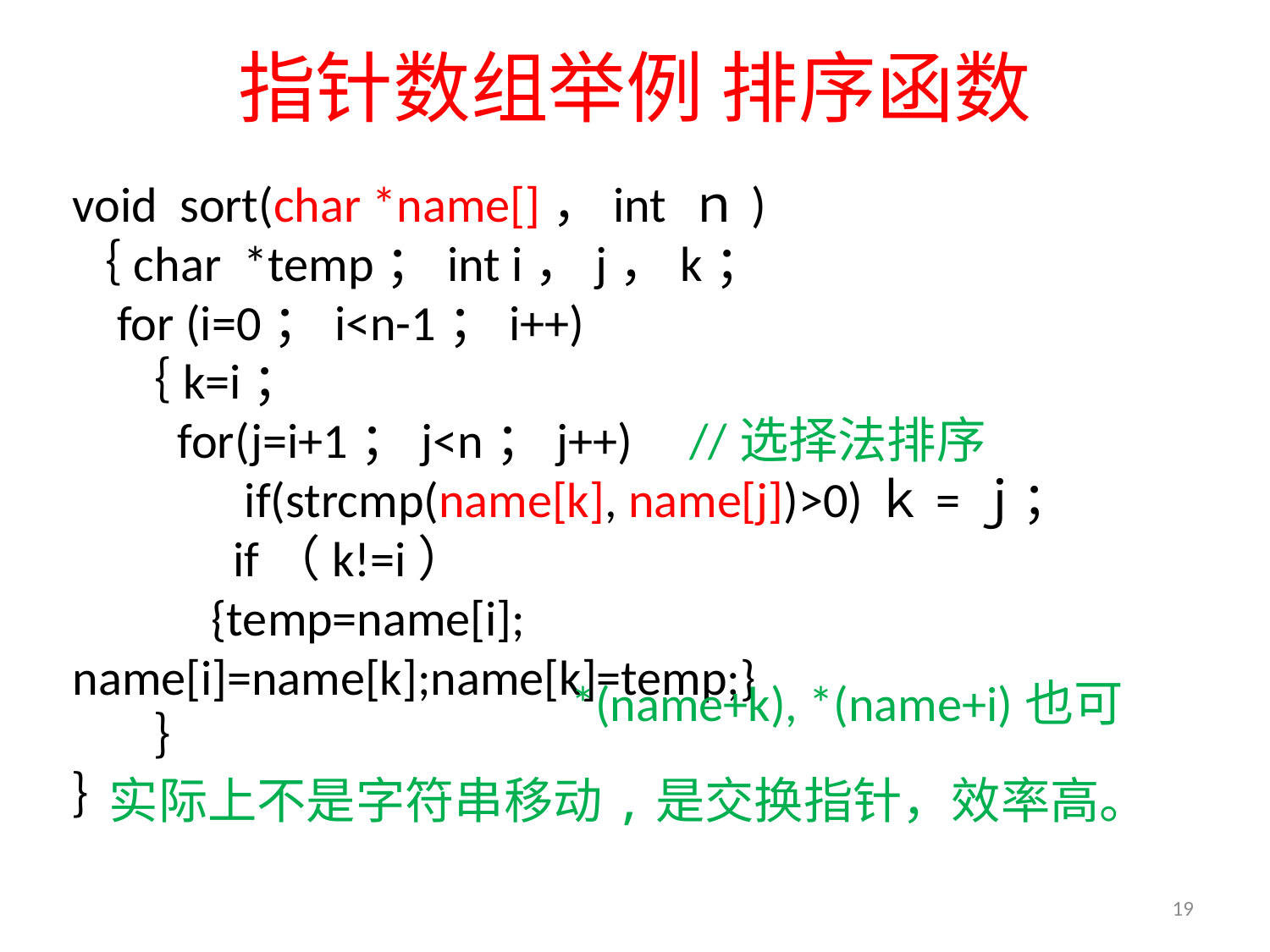

# 指针数组举例 排序函数
void  sort(char *name[]，int ｎ)
｛char  *temp；int i，j，k；
    for (i=0；i<n-1；i++)
　｛k=i；
　    for(j=i+1；j<n；j++)     //选择法排序
      　   if(strcmp(name[k], name[j])>0)ｋ=ｊ；
　         if（k!=i）
      　{temp=name[i]; name[i]=name[k];name[k]=temp;}
　   ｝
｝
*(name+k), *(name+i)也可
实际上不是字符串移动,是交换指针，效率高。
19